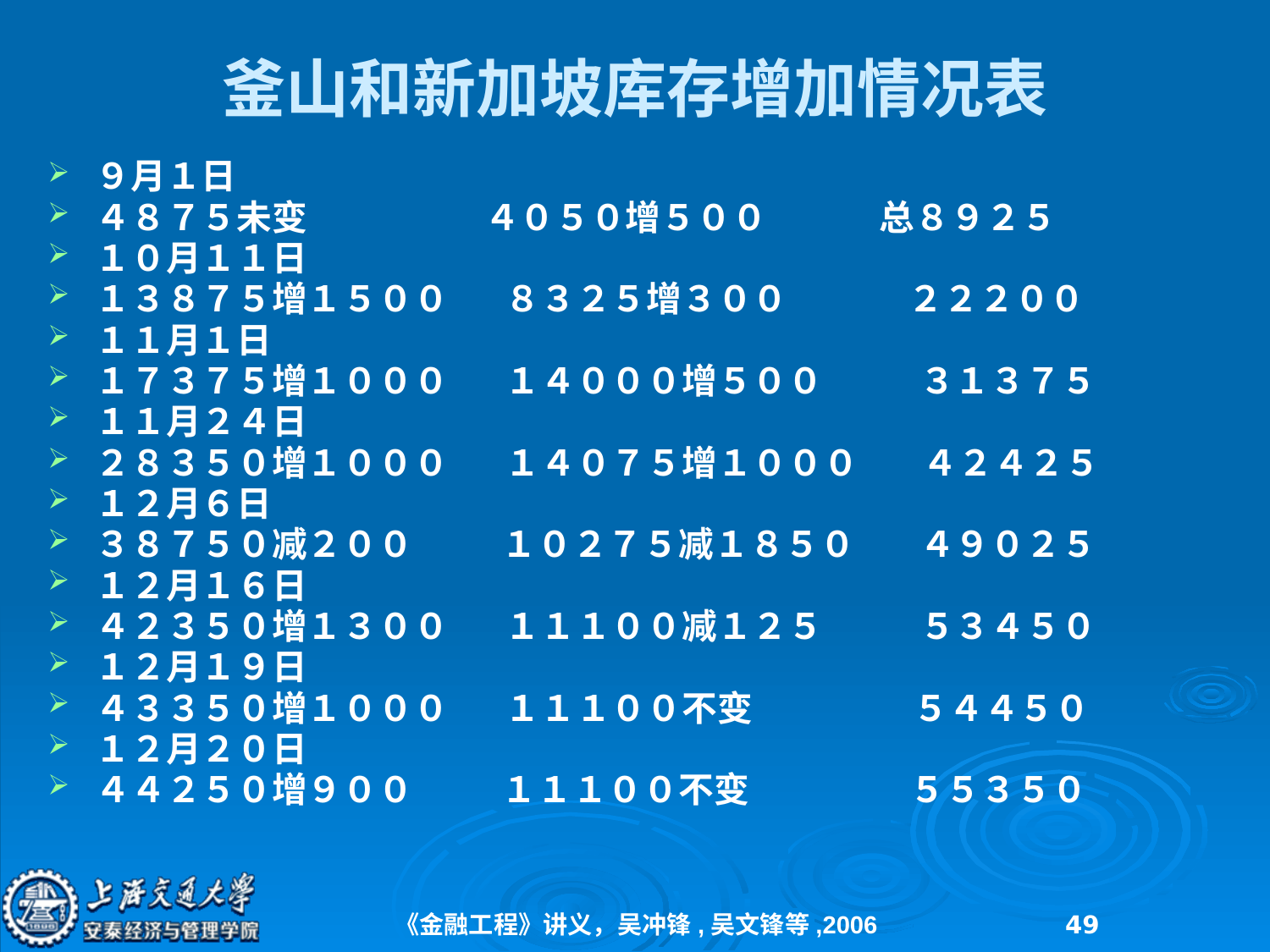

# 釜山和新加坡库存增加情况表
９月１日
４８７５未变                      ４０５０增５００              总８９２５
１０月１１日
１３８７５增１５００       ８３２５增３００               ２２２００
１１月１日
１７３７５增１０００       １４０００增５００            ３１３７５
１１月２４日
２８３５０增１０００       １４０７５增１０００        ４２４２５
１２月６日
３８７５０减２００           １０２７５减１８５０        ４９０２５
１２月１６日
４２３５０增１３００       １１１００减１２５            ５３４５０
１２月１９日
４３３５０增１０００       １１１００不变                    ５４４５０
１２月２０日
４４２５０增９００           １１１００不变                    ５５３５０